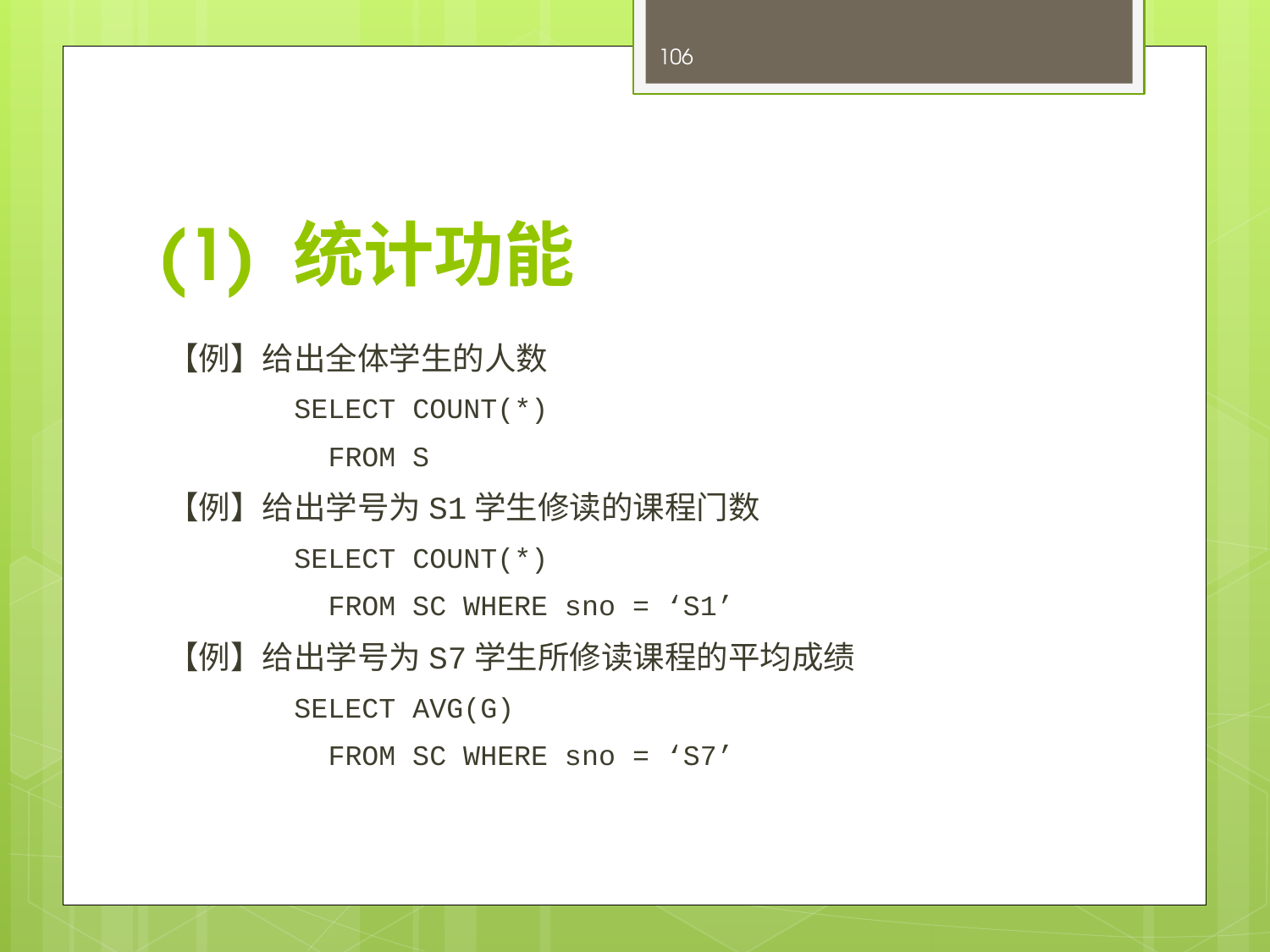

106
# (1) 统计功能
【例】给出全体学生的人数
	SELECT COUNT(*)
	  FROM S
【例】给出学号为S1学生修读的课程门数
	SELECT COUNT(*)
	  FROM SC WHERE sno = ‘S1’
【例】给出学号为S7学生所修读课程的平均成绩
	SELECT AVG(G)
	  FROM SC WHERE sno = ‘S7’